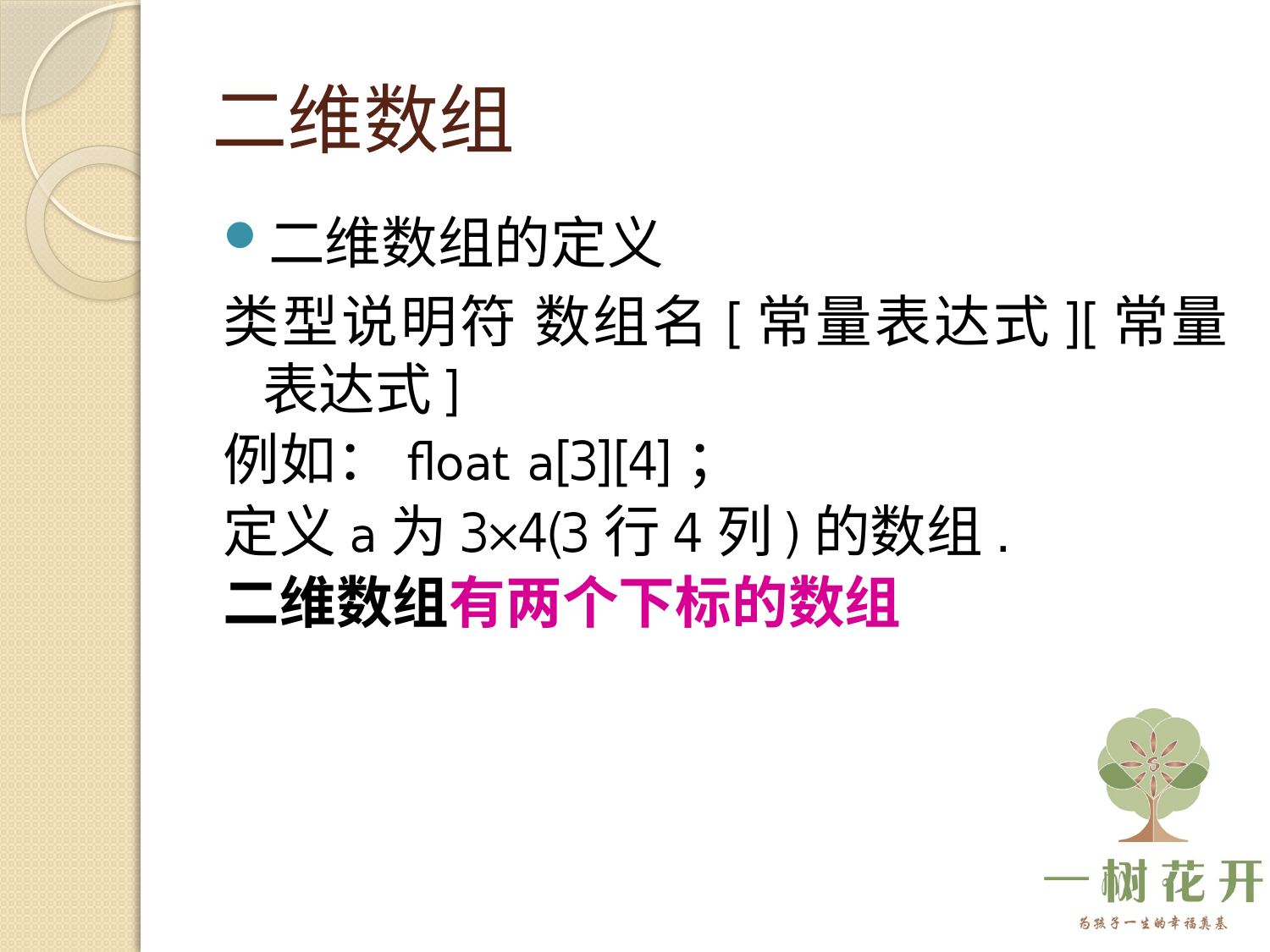

# 二维数组
二维数组的定义
类型说明符 数组名[常量表达式][常量表达式]
例如：float a[3][4]；
定义a为3×4(3行4列)的数组.
二维数组有两个下标的数组